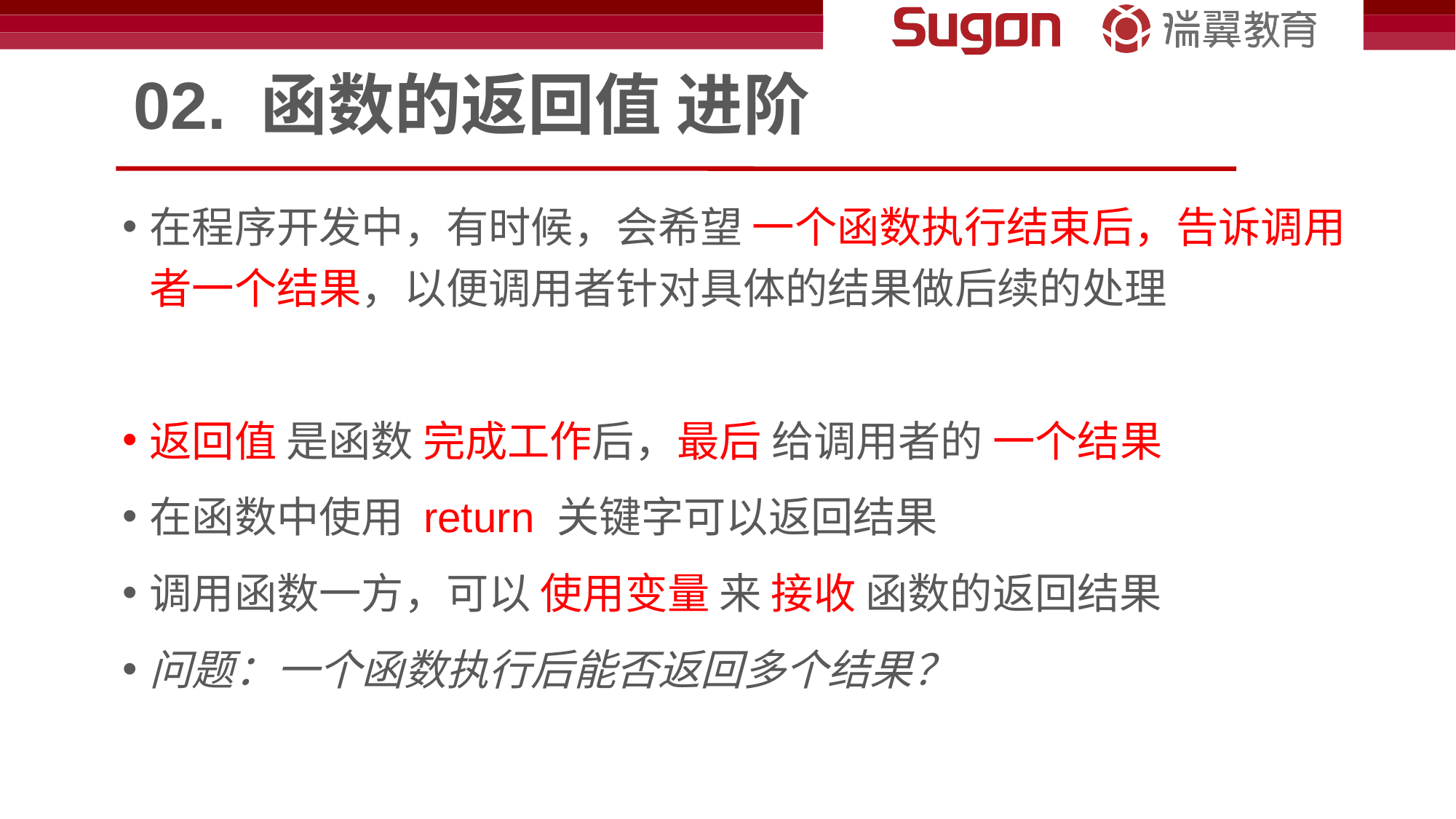

# 02. 函数的返回值 进阶
在程序开发中，有时候，会希望 一个函数执行结束后，告诉调用者一个结果，以便调用者针对具体的结果做后续的处理

返回值 是函数 完成工作后，最后 给调用者的 一个结果
在函数中使用 return 关键字可以返回结果
调用函数一方，可以 使用变量 来 接收 函数的返回结果
问题：一个函数执行后能否返回多个结果？